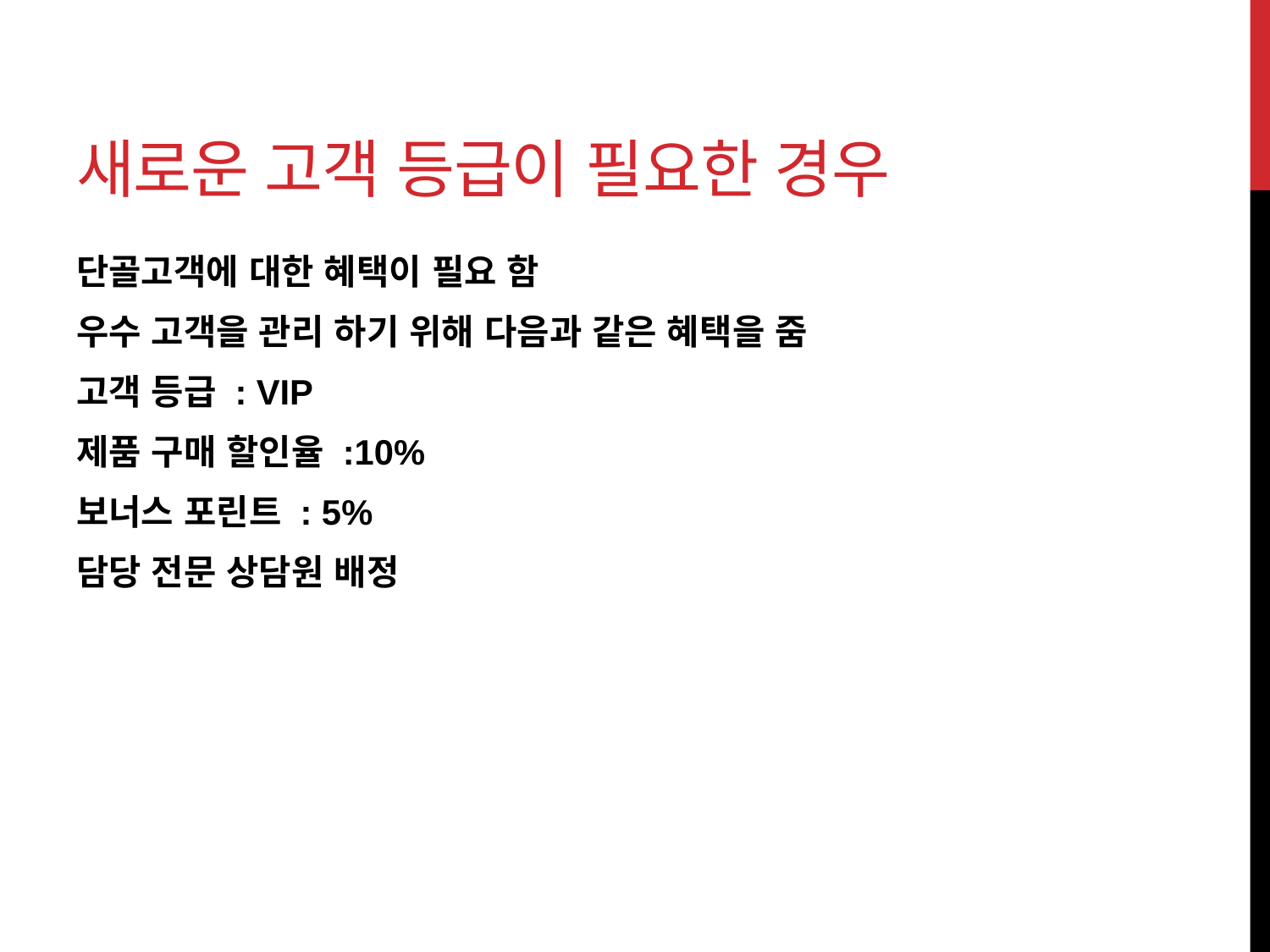

# 새로운 고객 등급이 필요한 경우
단골고객에 대한 혜택이 필요 함
우수 고객을 관리 하기 위해 다음과 같은 혜택을 줌
고객 등급 : VIP
제품 구매 할인율 :10%
보너스 포린트 : 5%
담당 전문 상담원 배정